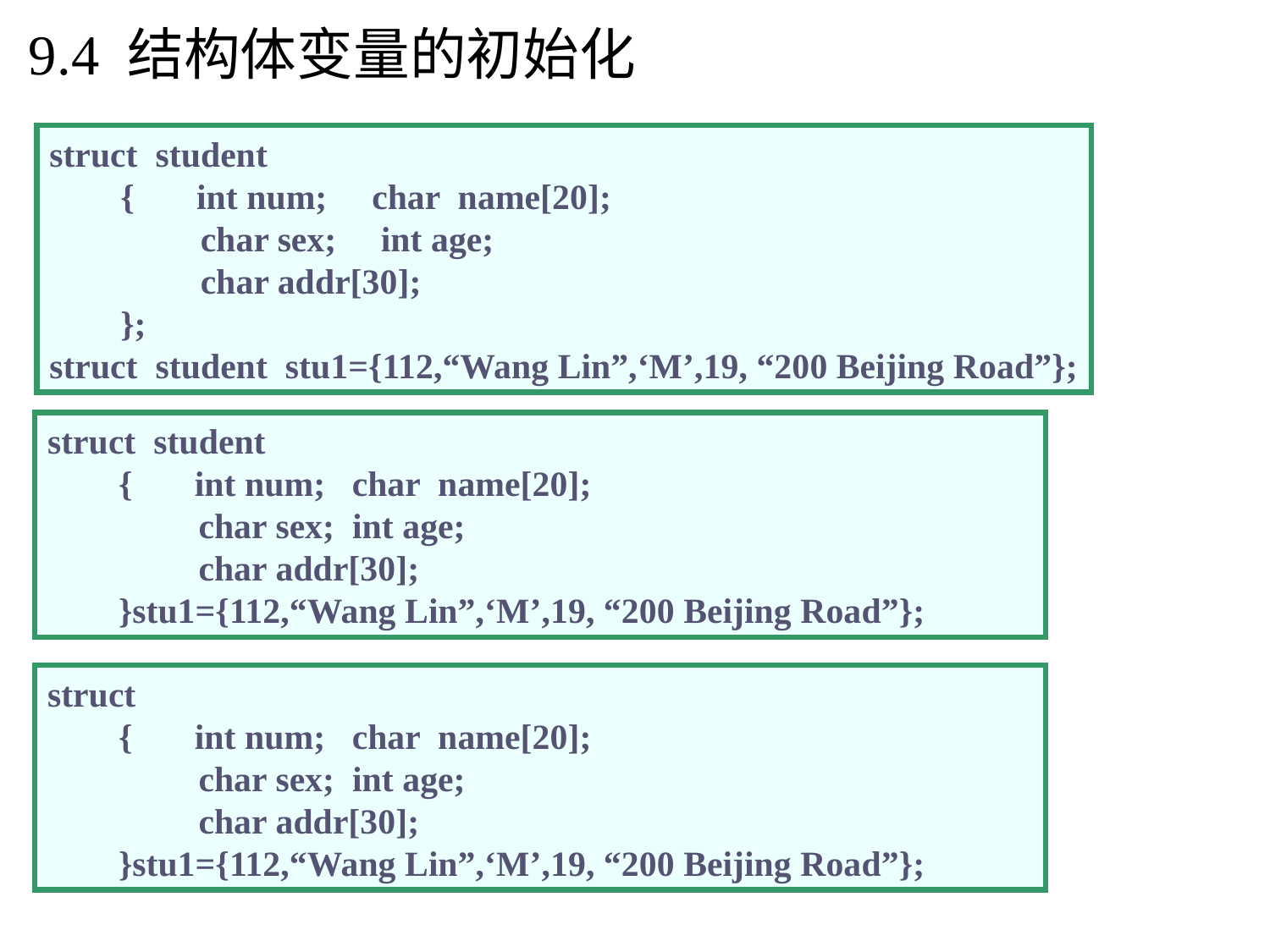

9.4 结构体变量的初始化
struct  student
        {       int num;     char  name[20];
                 char sex;     int age;
                 char addr[30];
        };
struct  student  stu1={112,“Wang Lin”,‘M’,19, “200 Beijing Road”};
struct  student
        {       int num;   char  name[20];
                 char sex;  int age;
                 char addr[30];
        }stu1={112,“Wang Lin”,‘M’,19, “200 Beijing Road”};
struct
        {       int num;   char  name[20];
                 char sex;  int age;
                 char addr[30];
        }stu1={112,“Wang Lin”,‘M’,19, “200 Beijing Road”};
12